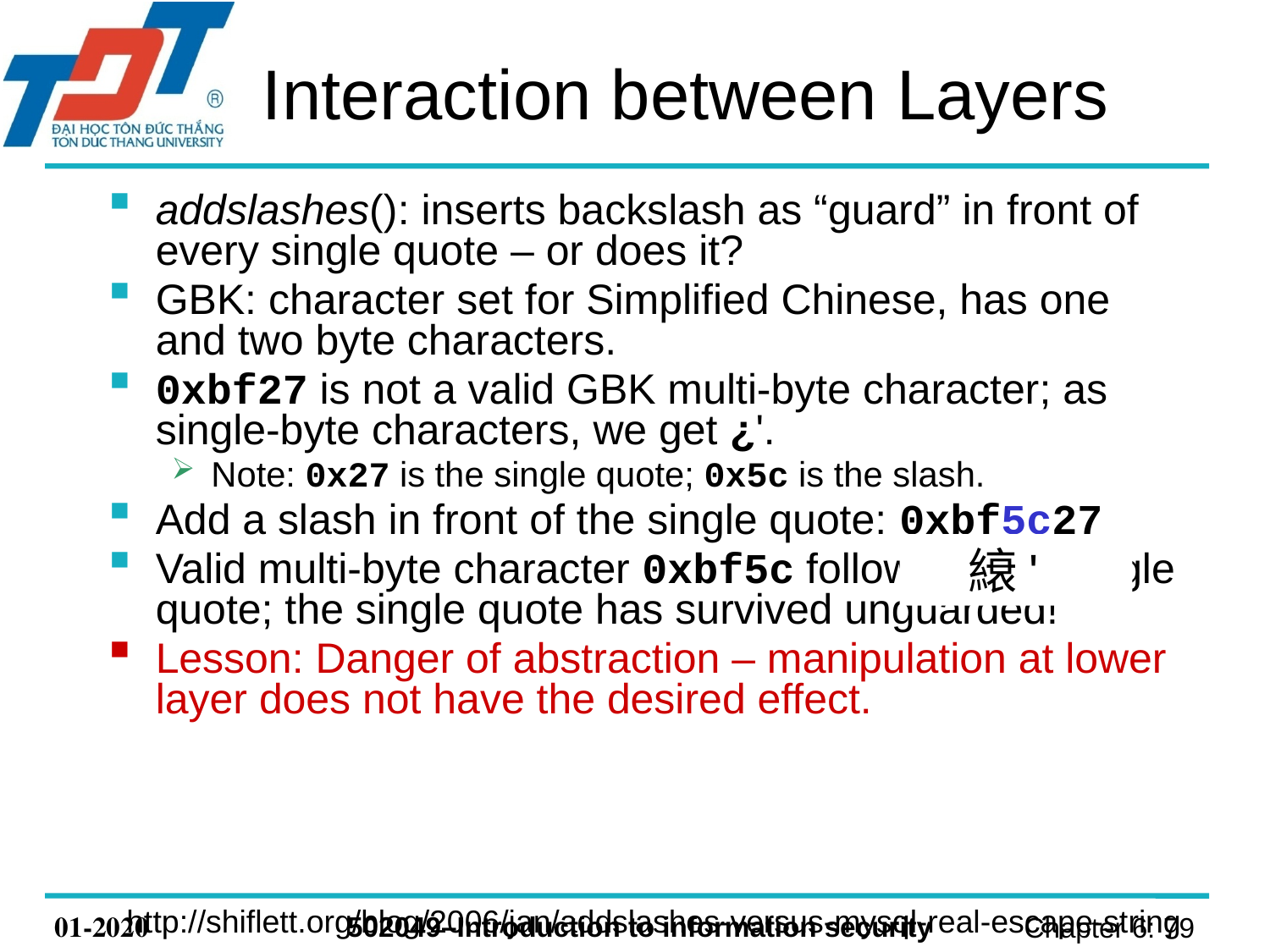

# Interaction between Layers
addslashes(): inserts backslash as “guard” in front of every single quote – or does it?
GBK: character set for Simplified Chinese, has one and two byte characters.
0xbf27 is not a valid GBK multi-byte character; as single-byte characters, we get ¿'.
Note: 0x27 is the single quote; 0x5c is the slash.
Add a slash in front of the single quote: 0xbf5c27
Valid multi-byte character 0xbf5c followed by a single quote; the single quote has survived unguarded!
Lesson: Danger of abstraction – manipulation at lower layer does not have the desired effect.
    縗'
http://shiflett.org/blog/2006/jan/addslashes-versus-mysql-real-escape-string